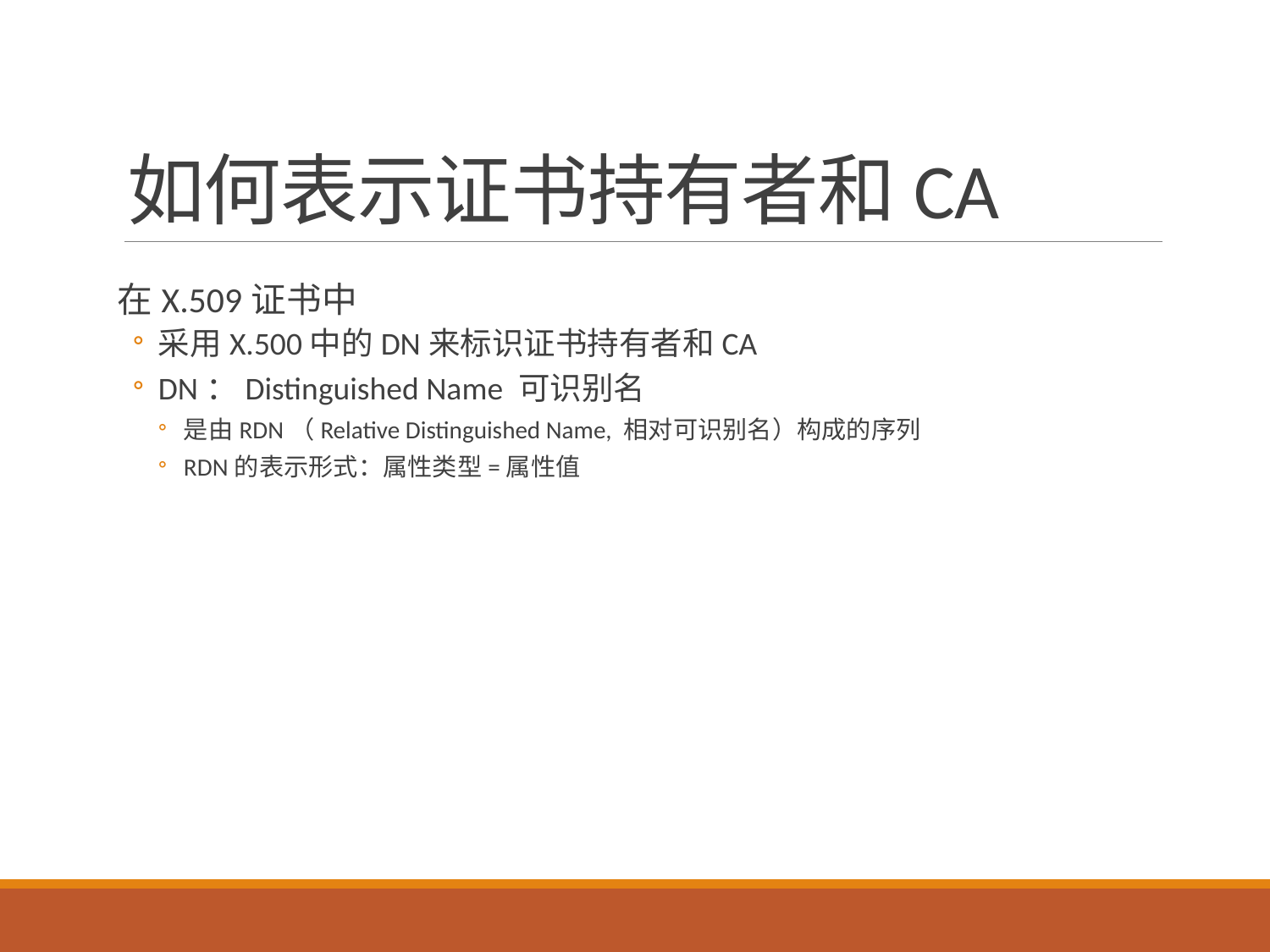

# 如何表示证书持有者和CA
在X.509证书中
采用X.500中的DN来标识证书持有者和CA
DN：Distinguished Name 可识别名
是由RDN（Relative Distinguished Name, 相对可识别名）构成的序列
RDN的表示形式：属性类型=属性值

79